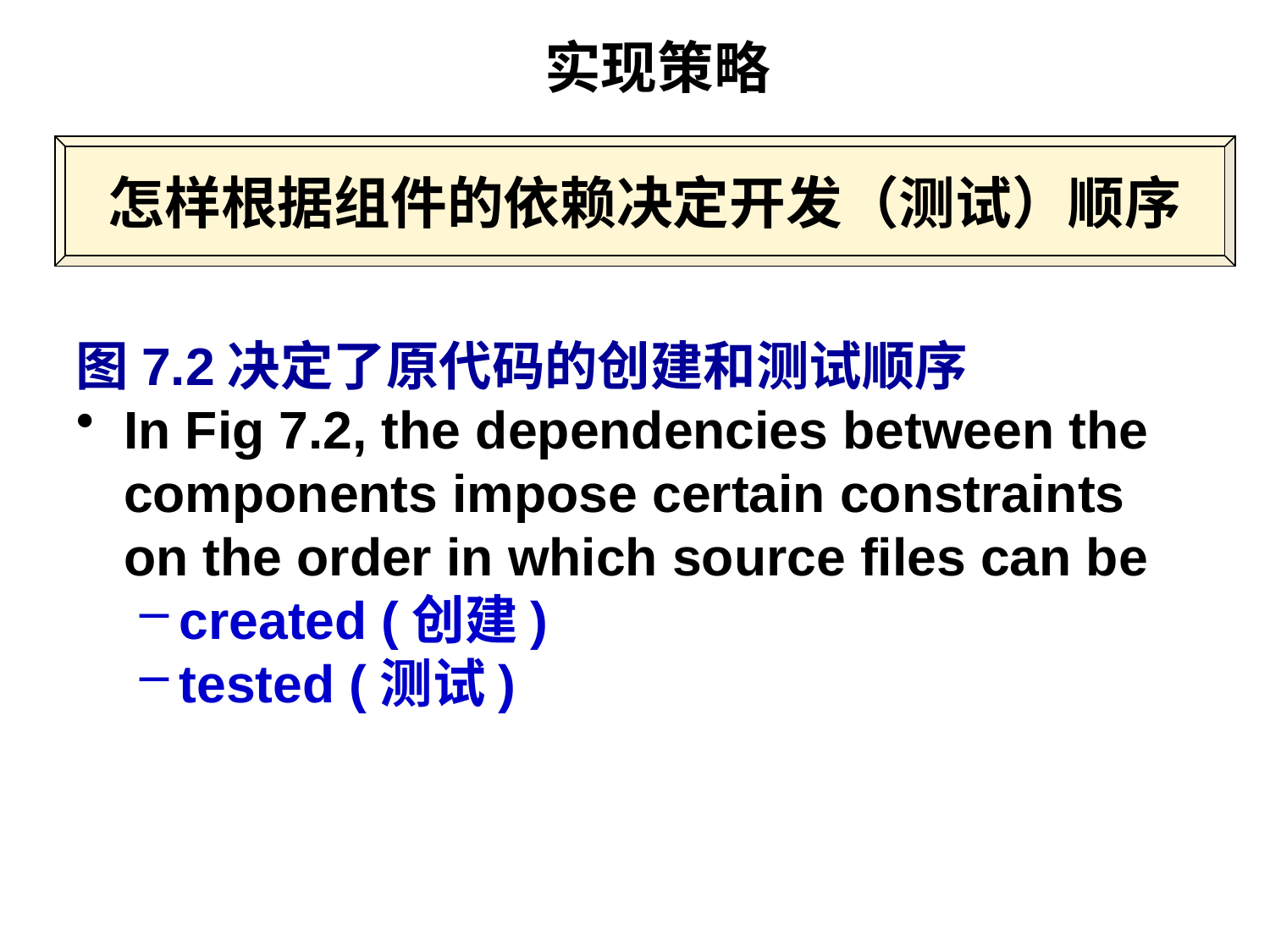

实现策略
怎样根据组件的依赖决定开发（测试）顺序
图7.2决定了原代码的创建和测试顺序
In Fig 7.2, the dependencies between the components impose certain constraints on the order in which source files can be
created (创建)
tested (测试)